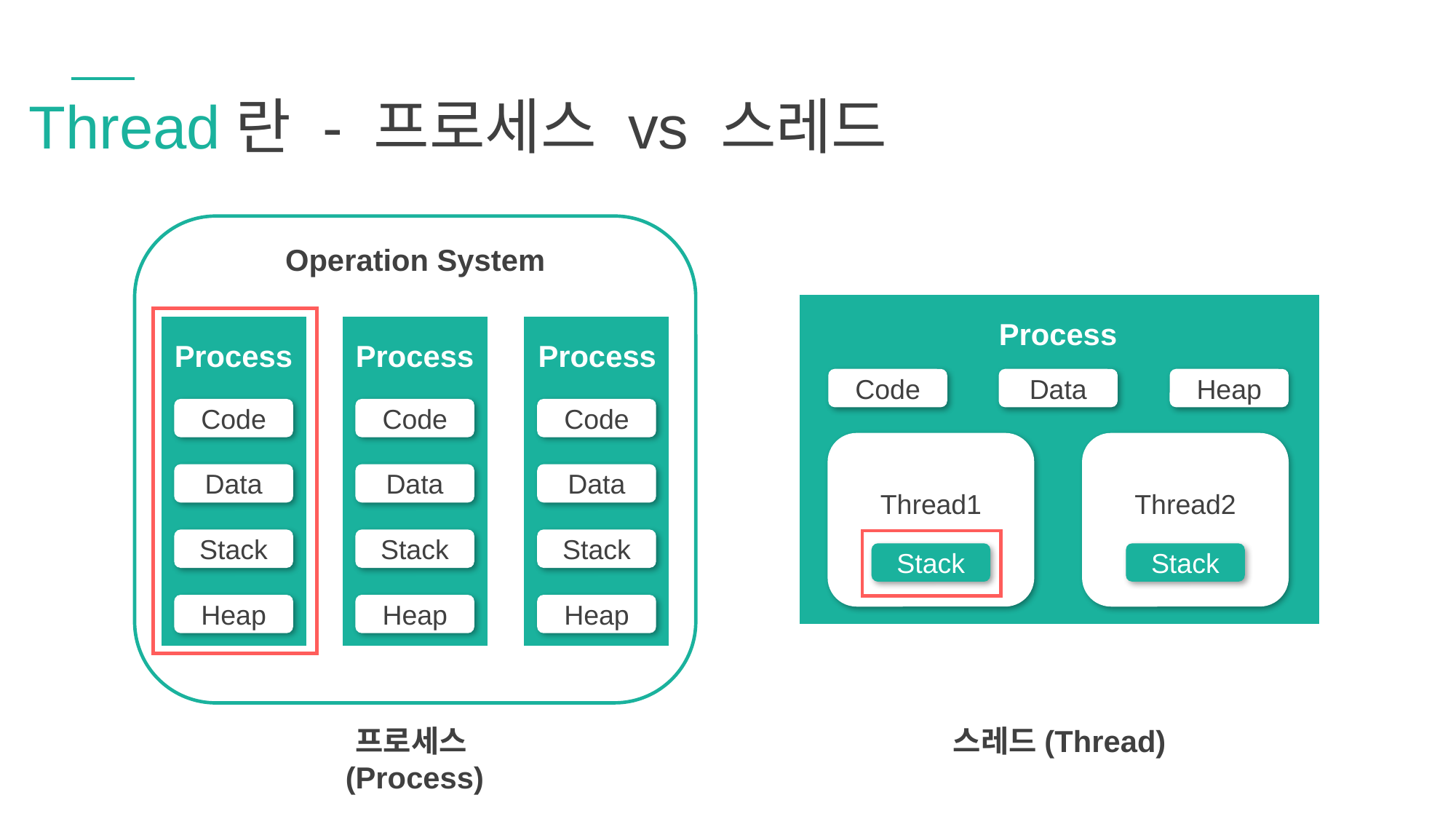

Thread란 - 프로세스 vs 스레드

Operation System

Process
Process
Process
Code
Data
Stack
Heap
Code
Data
Stack
Heap
Code
Data
Stack
Heap

Process
Code
Data
Heap
Thread1

Thread2

Stack
Stack

스레드(Thread)
프로세스(Process)